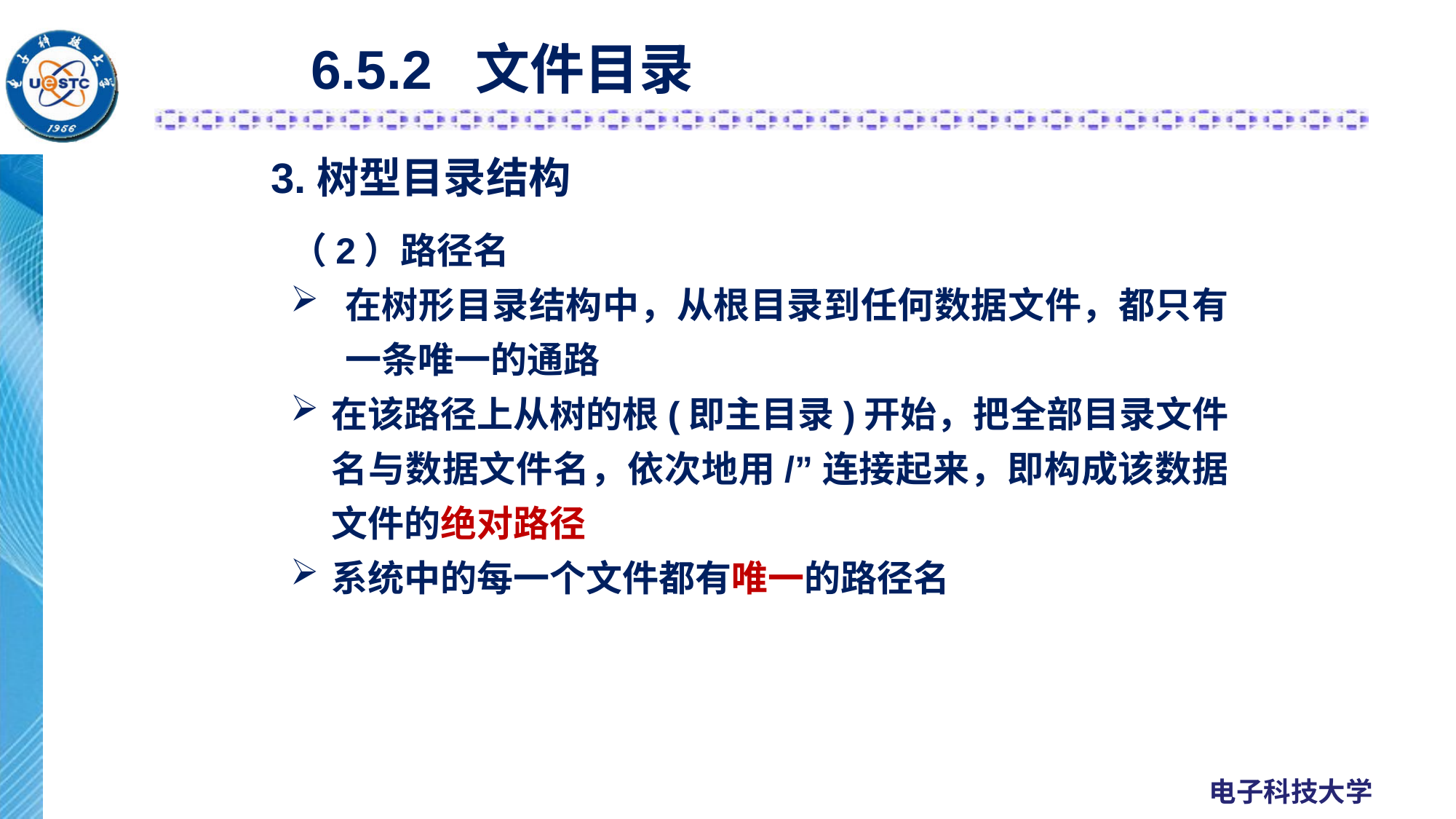

# 6.5.2  文件目录
3.树型目录结构
（2）路径名
在树形目录结构中，从根目录到任何数据文件，都只有一条唯一的通路
在该路径上从树的根(即主目录)开始，把全部目录文件名与数据文件名，依次地用/”连接起来，即构成该数据文件的绝对路径
系统中的每一个文件都有唯一的路径名